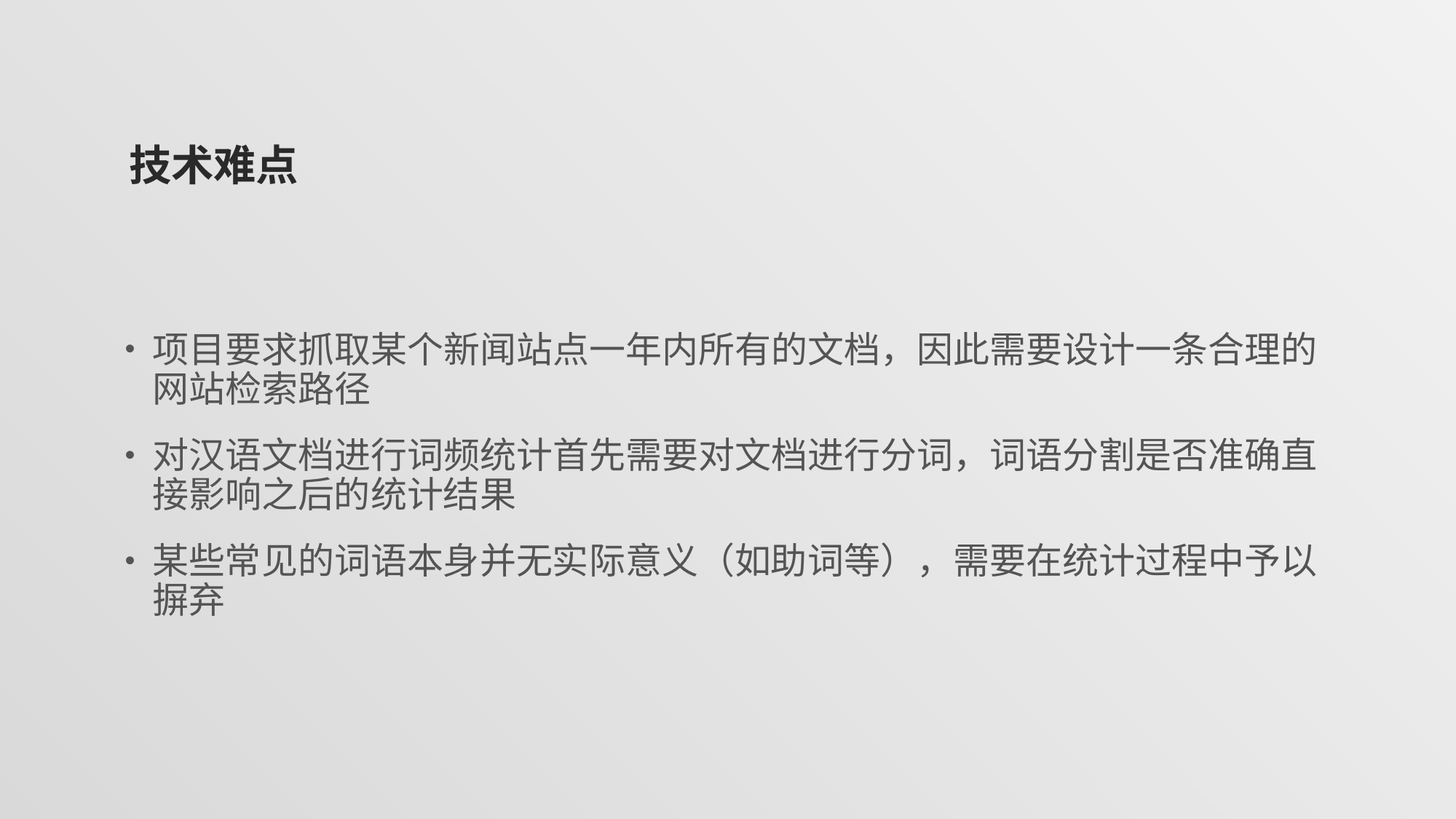

# 技术难点

项目要求抓取某个新闻站点一年内所有的文档，因此需要设计一条合理的网站检索路径
对汉语文档进行词频统计首先需要对文档进行分词，词语分割是否准确直接影响之后的统计结果
某些常见的词语本身并无实际意义（如助词等），需要在统计过程中予以摒弃